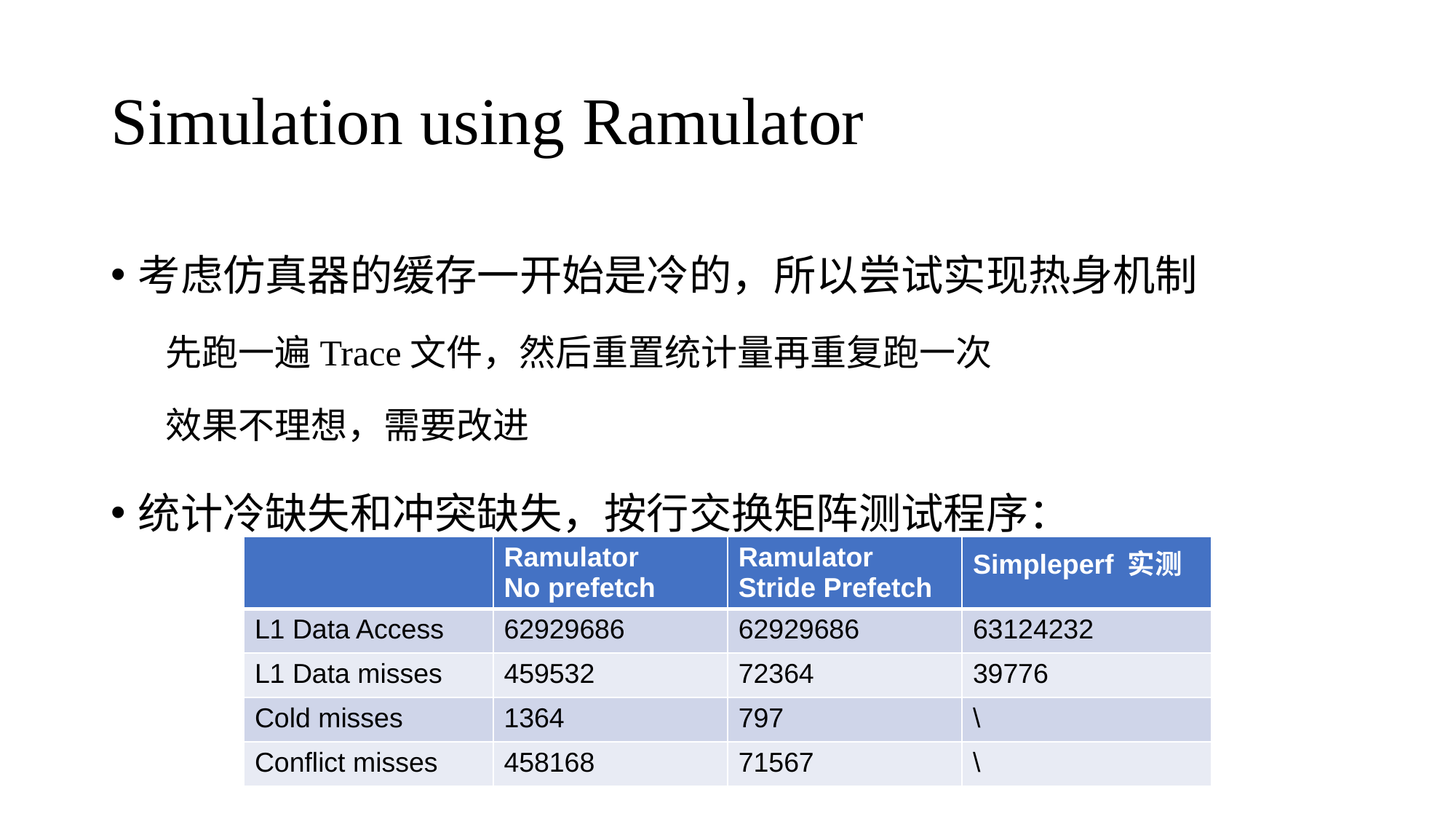

# Simulation using Ramulator
考虑仿真器的缓存一开始是冷的，所以尝试实现热身机制
先跑一遍Trace文件，然后重置统计量再重复跑一次
效果不理想，需要改进
统计冷缺失和冲突缺失，按行交换矩阵测试程序：

|  | Ramulator No prefetch | Ramulator Stride Prefetch | Simpleperf 实测 |
| --- | --- | --- | --- |
| L1 Data Access | 62929686 | 62929686 | 63124232 |
| L1 Data misses | 459532 | 72364 | 39776 |
| Cold misses | 1364 | 797 | \ |
| Conflict misses | 458168 | 71567 | \ |